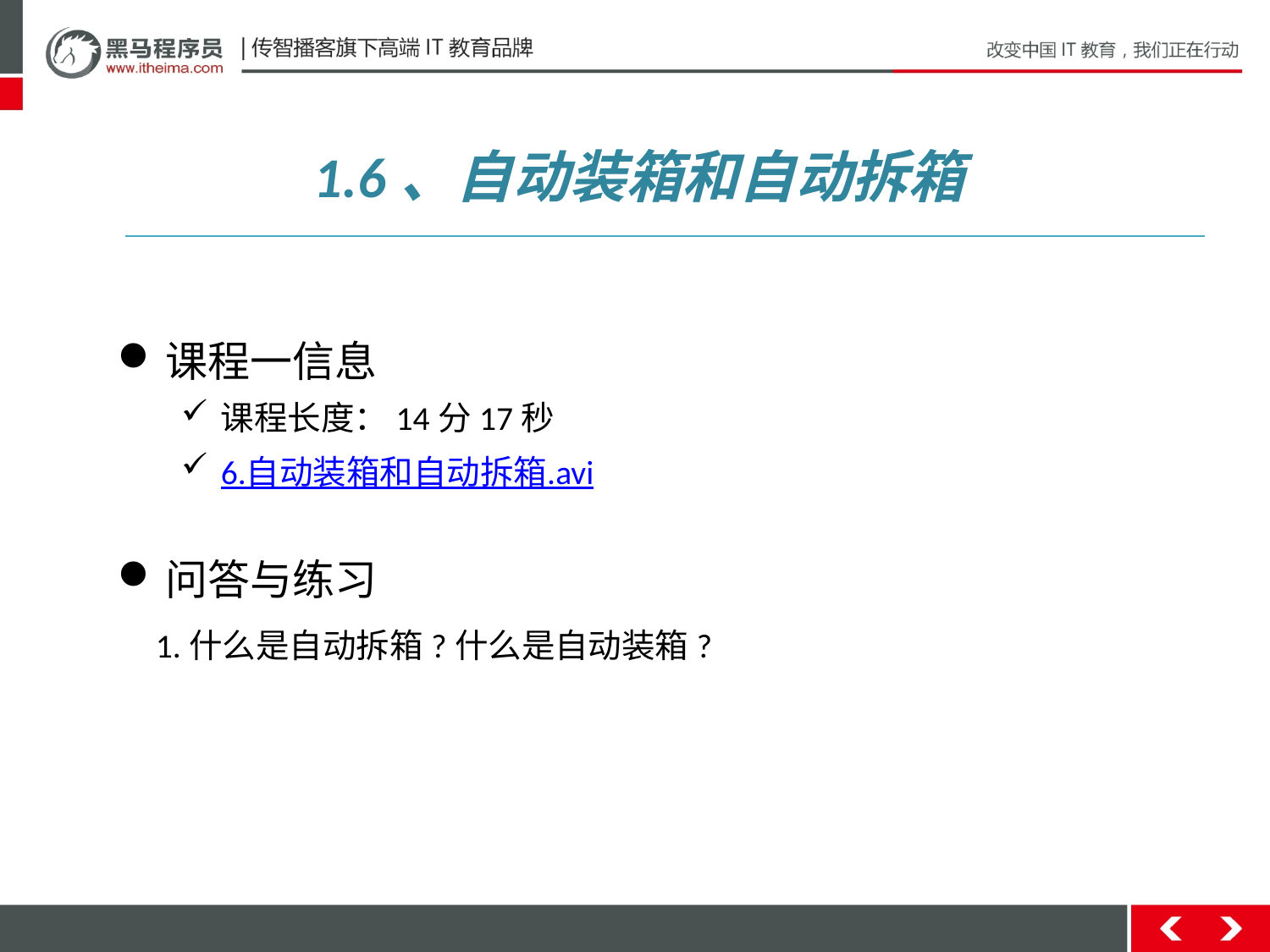

1.6、自动装箱和自动拆箱

课程一信息
课程长度：14分17秒
6.自动装箱和自动拆箱.avi

问答与练习
     1.什么是自动拆箱?什么是自动装箱?